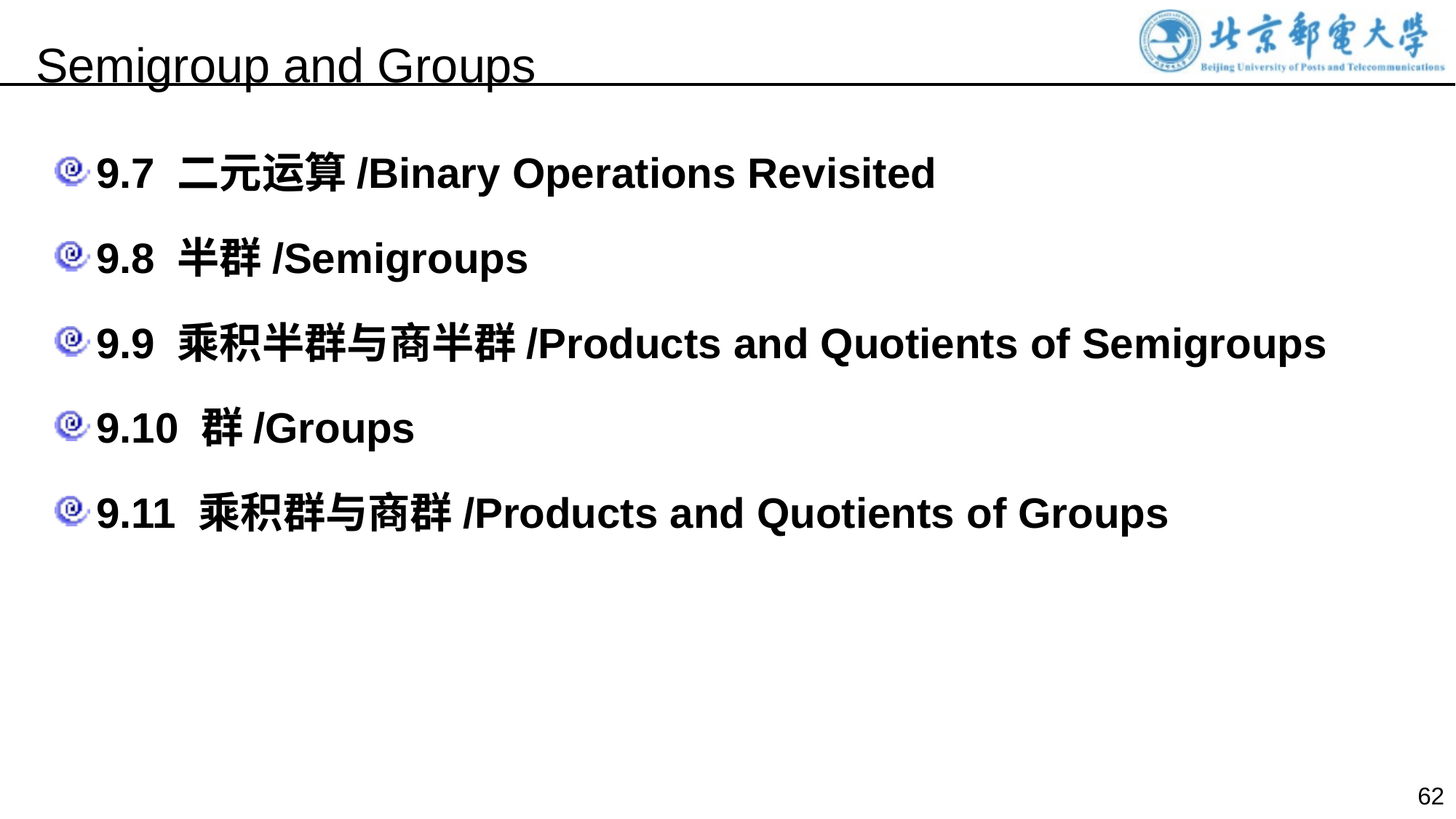

Semigroup and Groups
9.7 二元运算/Binary Operations Revisited
9.8 半群/Semigroups
9.9 乘积半群与商半群/Products and Quotients of Semigroups
9.10 群/Groups
9.11 乘积群与商群/Products and Quotients of Groups